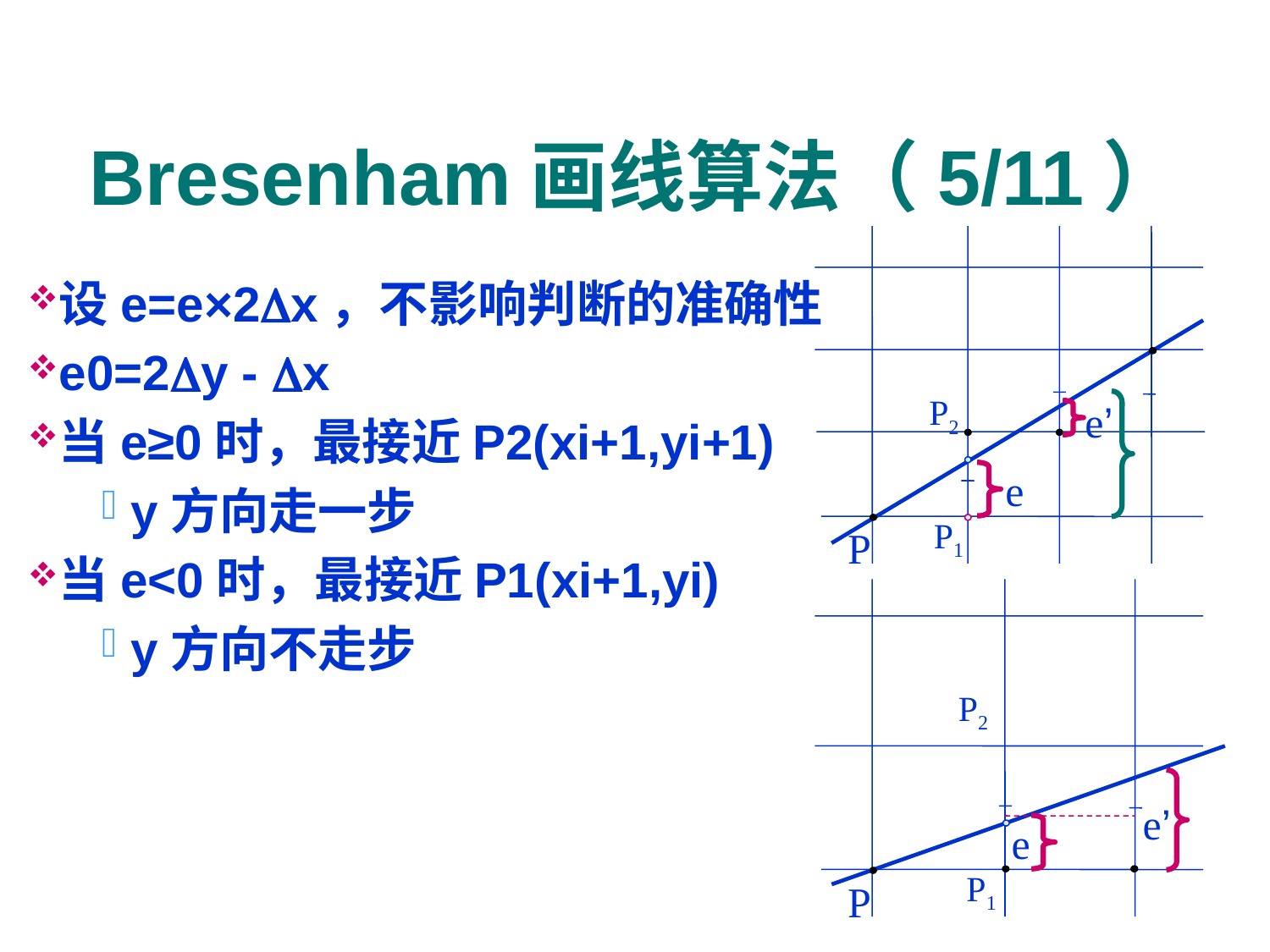

# Bresenham画线算法（5/11）

P2

e’

e

P1

P

P2

e’

e

P1

P
设e=e×2Δx，不影响判断的准确性
e0=2Δy - Δx
当e≥0时，最接近P2(xi+1,yi+1)
y方向走一步
当e<0时，最接近P1(xi+1,yi)
y方向不走步